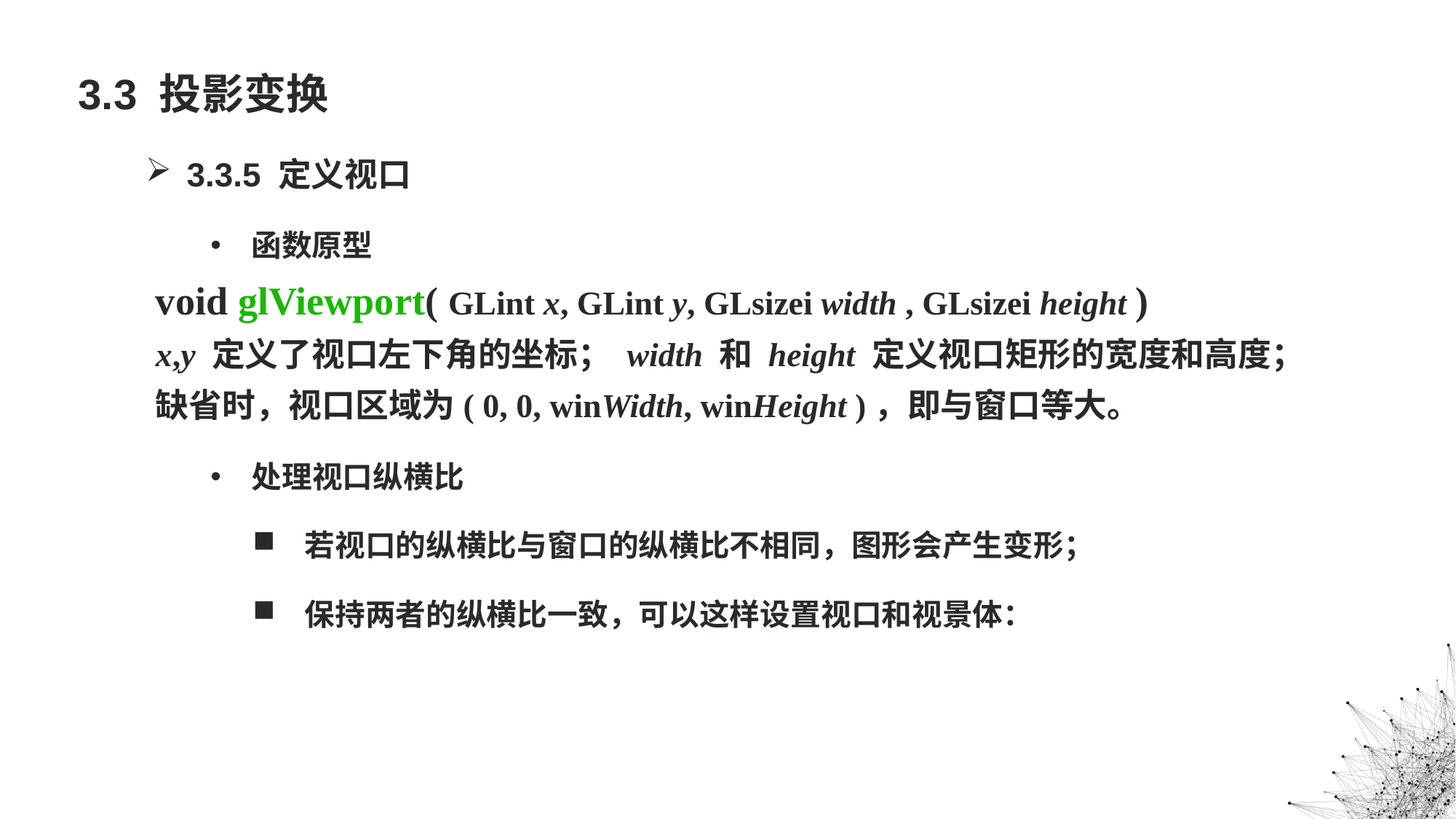

# 3.3 投影变换
3.3.5 定义视口
函数原型
void glViewport( GLint x, GLint y, GLsizei width , GLsizei height )
x,y 定义了视口左下角的坐标； width 和 height 定义视口矩形的宽度和高度；
缺省时，视口区域为( 0, 0, winWidth, winHeight )，即与窗口等大。
处理视口纵横比
若视口的纵横比与窗口的纵横比不相同，图形会产生变形；
保持两者的纵横比一致，可以这样设置视口和视景体：